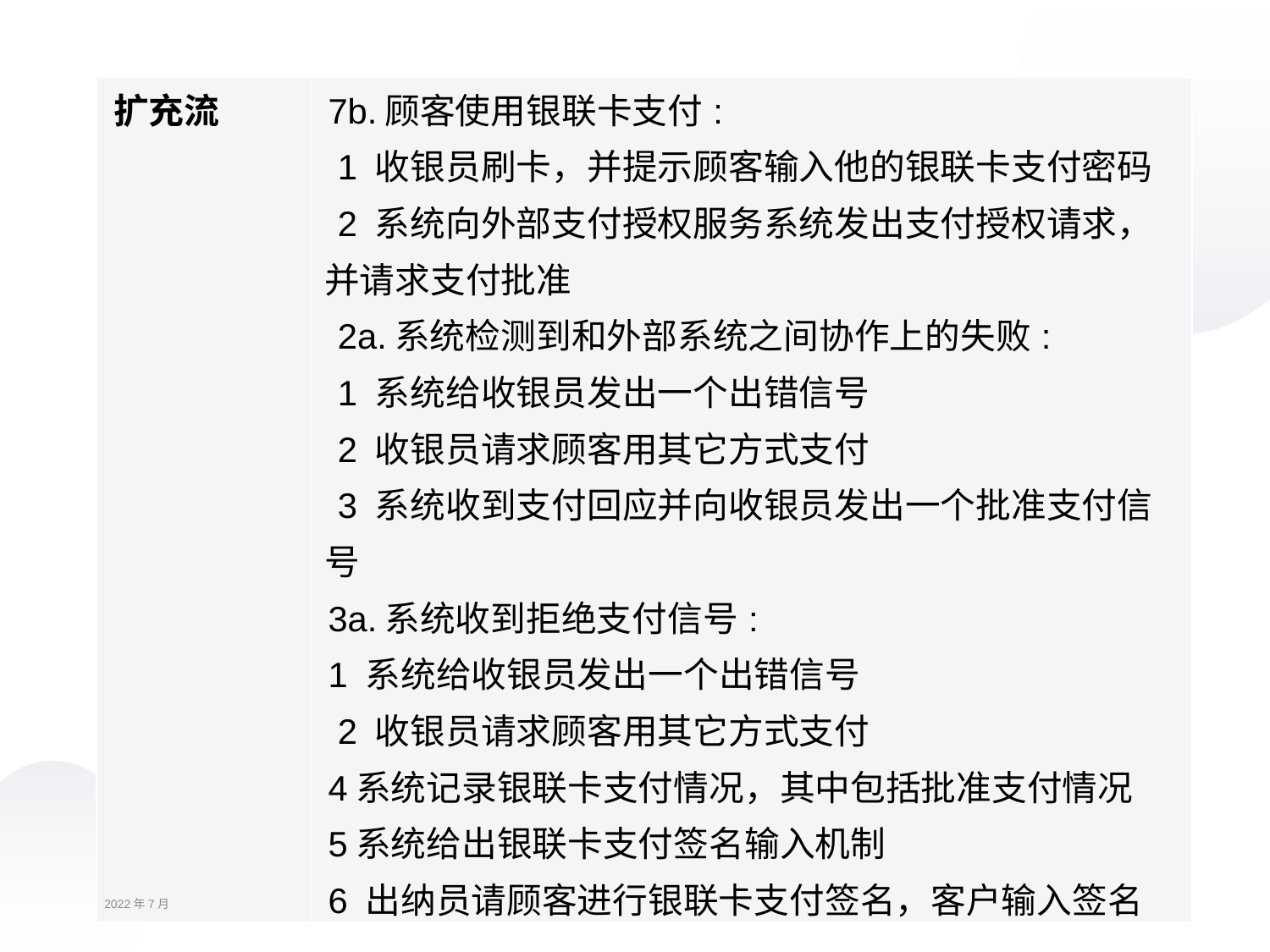

| 扩充流 | 7b.顾客使用银联卡支付: 1 收银员刷卡，并提示顾客输入他的银联卡支付密码 2 系统向外部支付授权服务系统发出支付授权请求，并请求支付批准 2a.系统检测到和外部系统之间协作上的失败: 1 系统给收银员发出一个出错信号 2 收银员请求顾客用其它方式支付 3 系统收到支付回应并向收银员发出一个批准支付信号 3a.系统收到拒绝支付信号: 1 系统给收银员发出一个出错信号 2 收银员请求顾客用其它方式支付 4系统记录银联卡支付情况，其中包括批准支付情况 5系统给出银联卡支付签名输入机制 6 出纳员请顾客进行银联卡支付签名，客户输入签名 |
| --- | --- |

2022年7月
辽宁科技大学计算机与软件工程学院
56